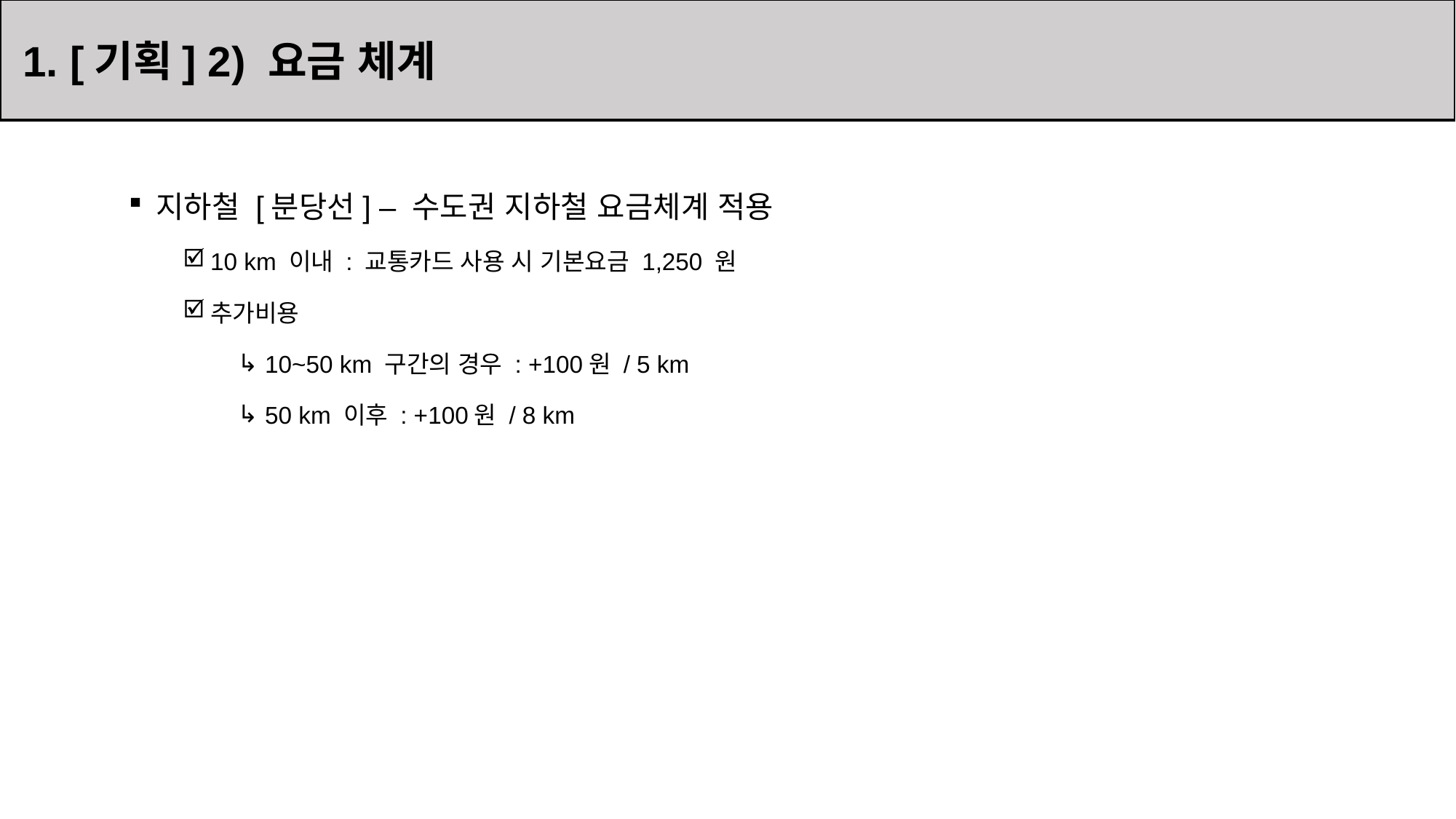

1. [기획] 2) 요금 체계
지하철 [분당선] – 수도권 지하철 요금체계 적용
10 km 이내 : 교통카드 사용 시 기본요금 1,250 원
추가비용
10~50 km 구간의 경우 : +100원 / 5 km
50 km 이후 : +100원 / 8 km